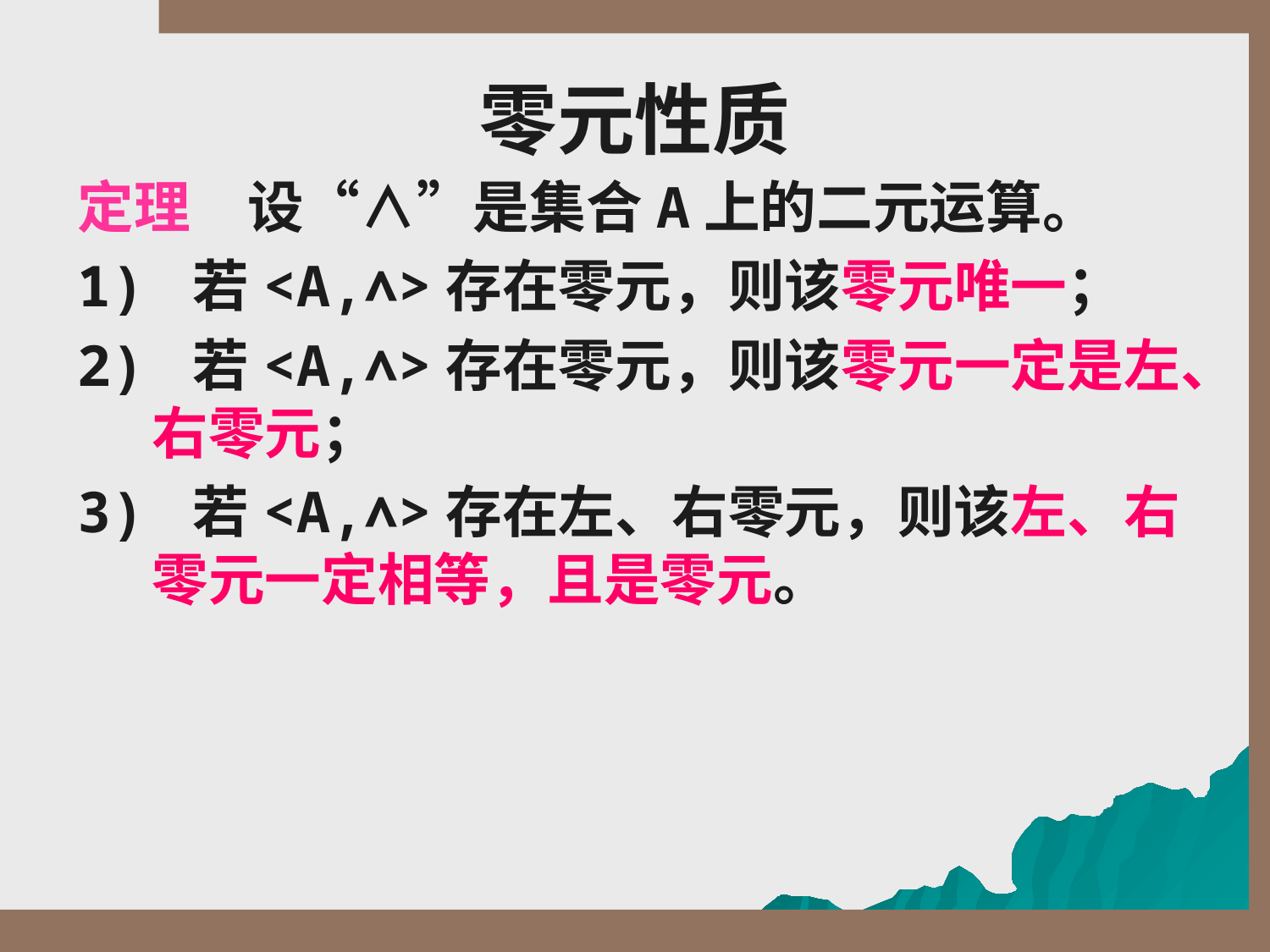

# 零元性质
定理　设“∧”是集合A上的二元运算。
1) 若<A,∧>存在零元，则该零元唯一；
2) 若<A,∧>存在零元，则该零元一定是左、右零元；
3) 若<A,∧>存在左、右零元，则该左、右零元一定相等，且是零元。

24